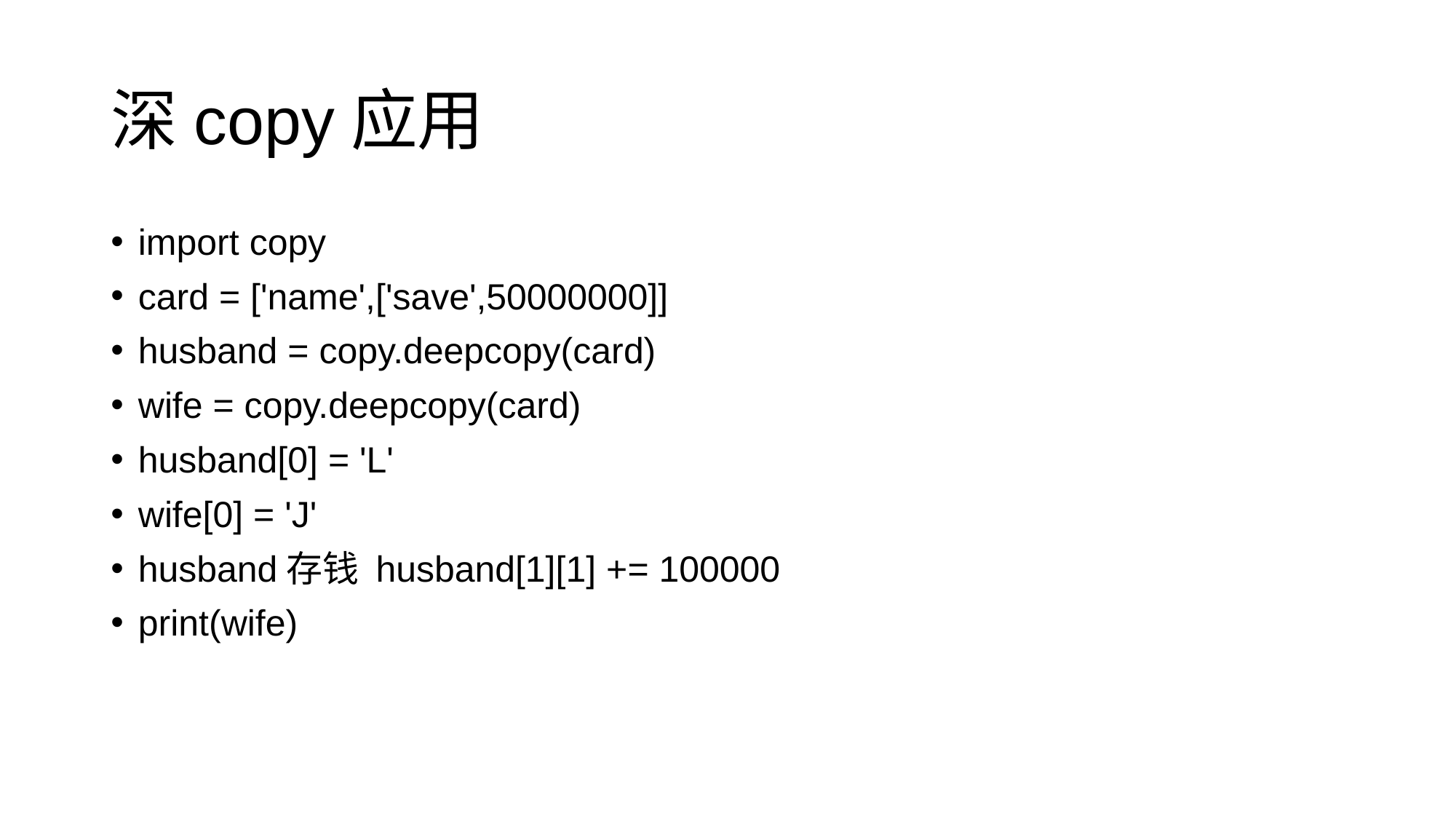

# 深copy应用
import copy
card = ['name',['save',50000000]]
husband = copy.deepcopy(card)
wife = copy.deepcopy(card)
husband[0] = 'L'
wife[0] = 'J'
husband存钱 husband[1][1] += 100000
print(wife)